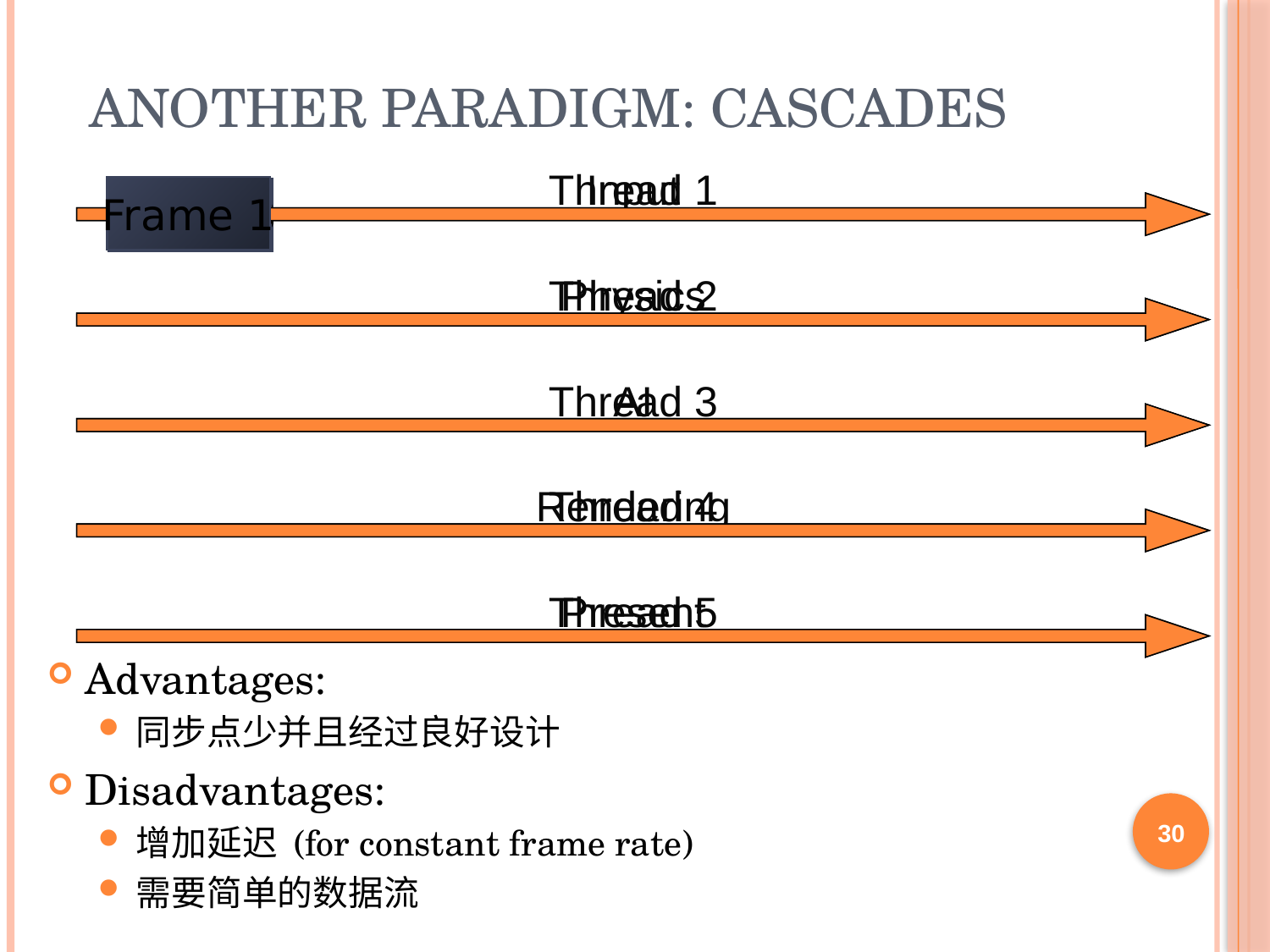

# Another Paradigm: Cascades
Frame 1
Frame 2
Frame 4
Frame 3
Input
Thread 1
Physics
Thread 2
AI
Thread 3
Rendering
Thread 4
Present
Thread 5
Advantages:
同步点少并且经过良好设计
Disadvantages:
增加延迟 (for constant frame rate)
需要简单的数据流
30